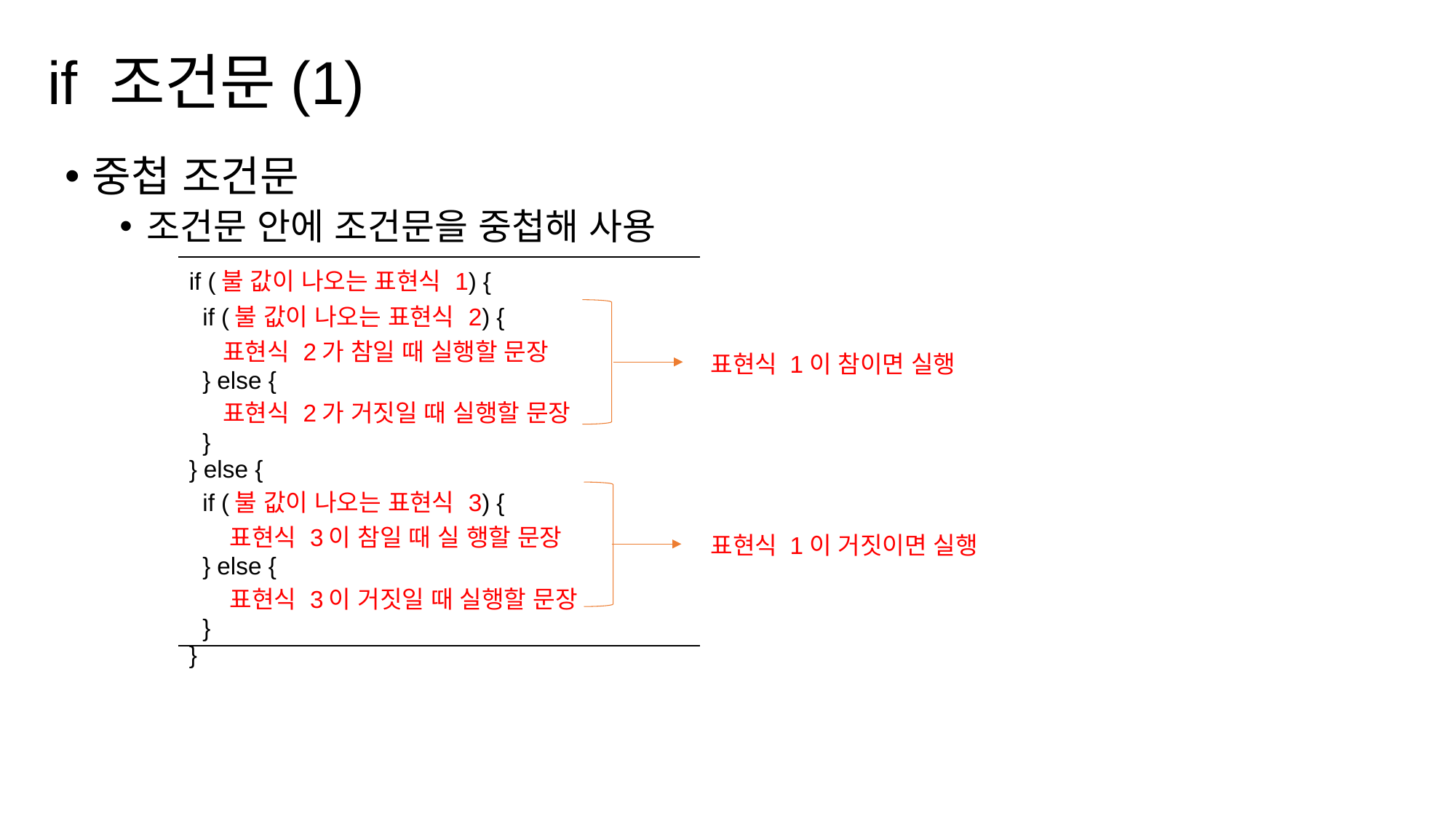

if 조건문(1)
중첩 조건문
조건문 안에 조건문을 중첩해 사용

| if (불 값이 나오는 표현식 1) { if (불 값이 나오는 표현식 2) { 표현식 2가 참일 때 실행할 문장 } else { 표현식 2가 거짓일 때 실행할 문장 } } else { if (불 값이 나오는 표현식 3) { 표현식 3이 참일 때 실 행할 문장 } else { 표현식 3이 거짓일 때 실행할 문장 } } |
| --- |

표현식 1이 참이면 실행

표현식 1이 거짓이면 실행